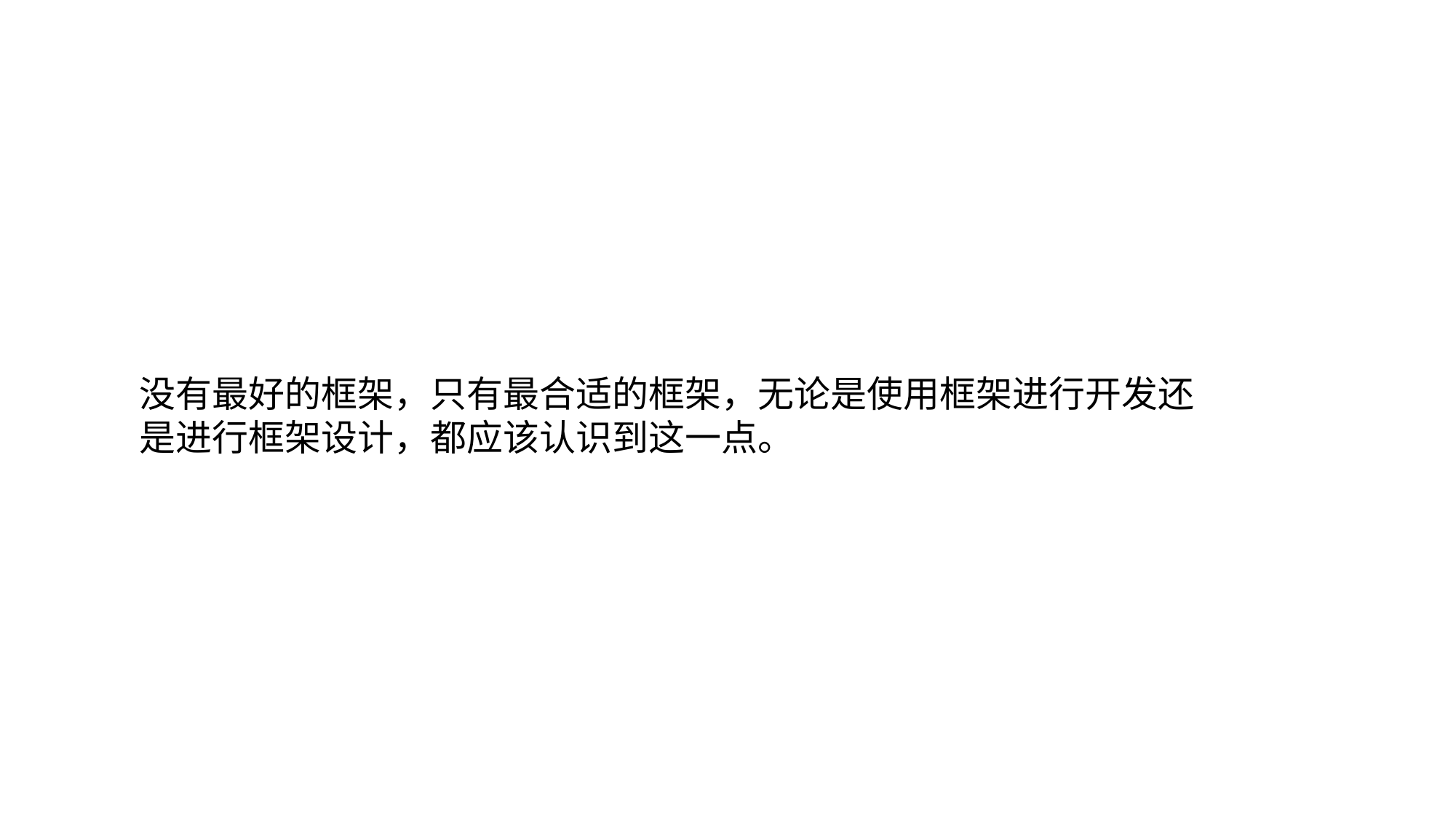

没有最好的框架，只有最合适的框架，无论是使用框架进行开发还是进行框架设计，都应该认识到这一点。